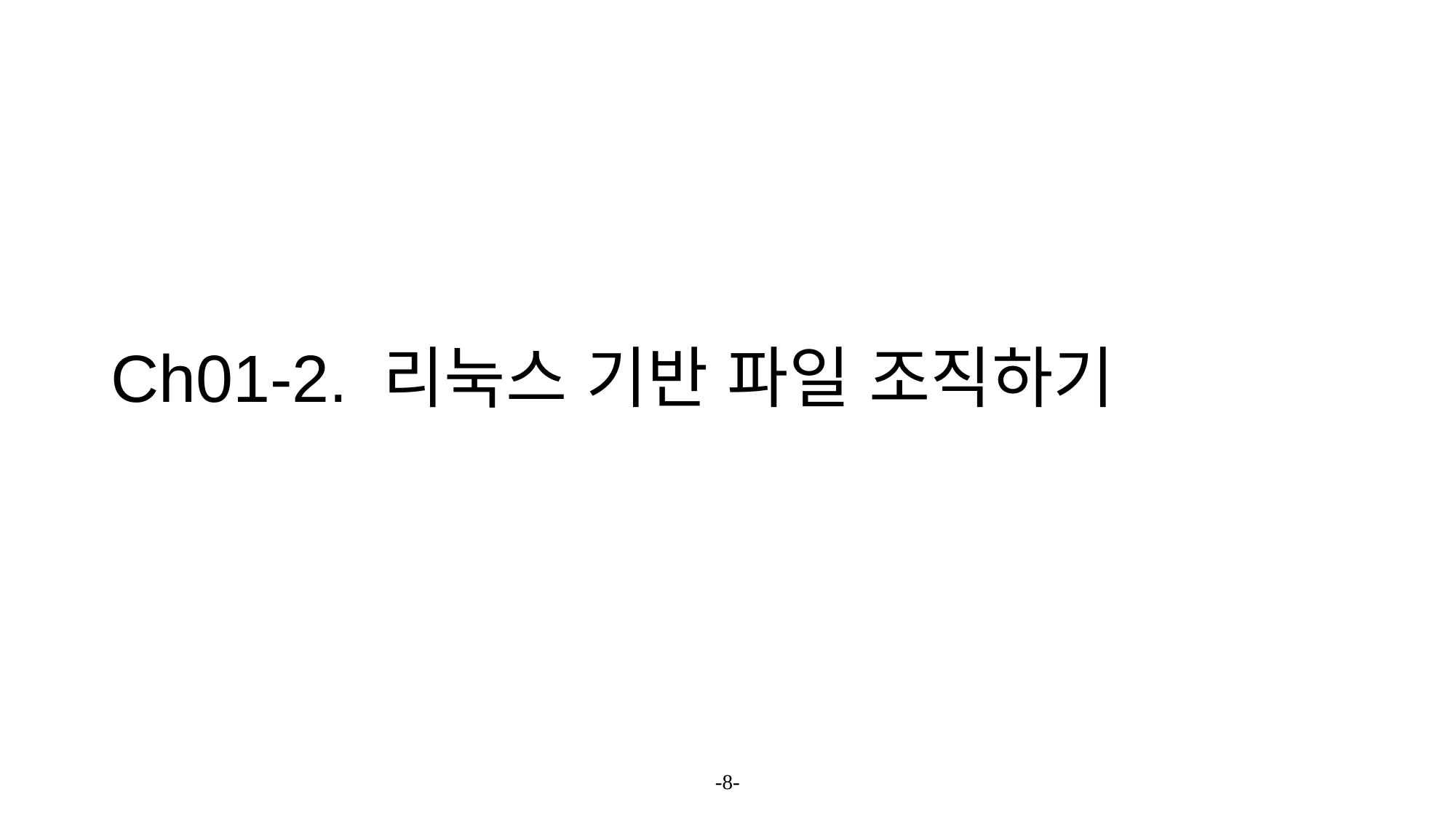

# Ch01-2. 리눅스 기반 파일 조직하기
-8-